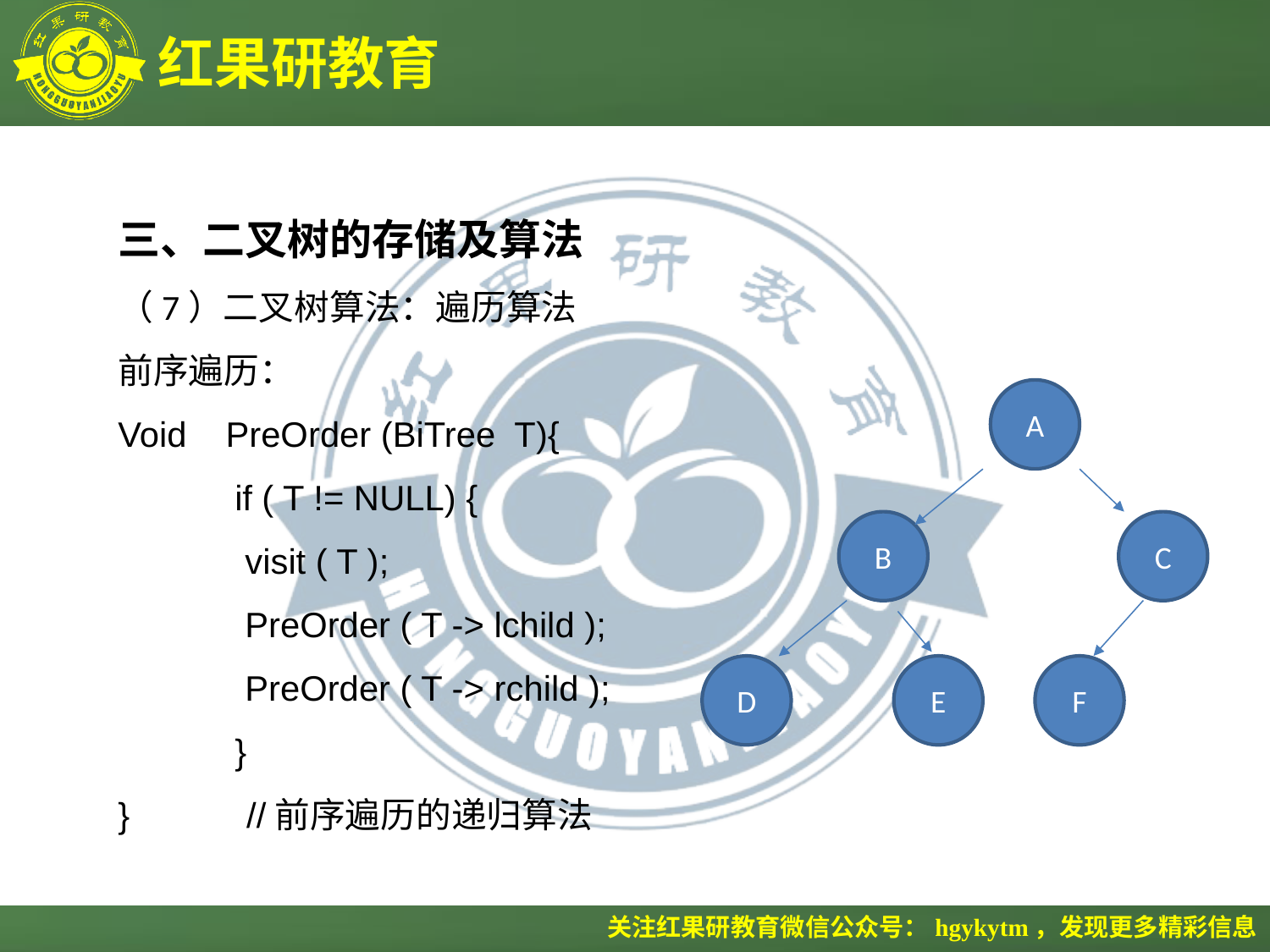

三、二叉树的存储及算法
（7）二叉树算法：遍历算法
前序遍历：
Void    PreOrder (BiTree  T){
            if ( T != NULL) {
	visit ( T );
	PreOrder ( T -> lchild );
	PreOrder ( T -> rchild );
            }
}            //前序遍历的递归算法
A
B
C
D
E
F